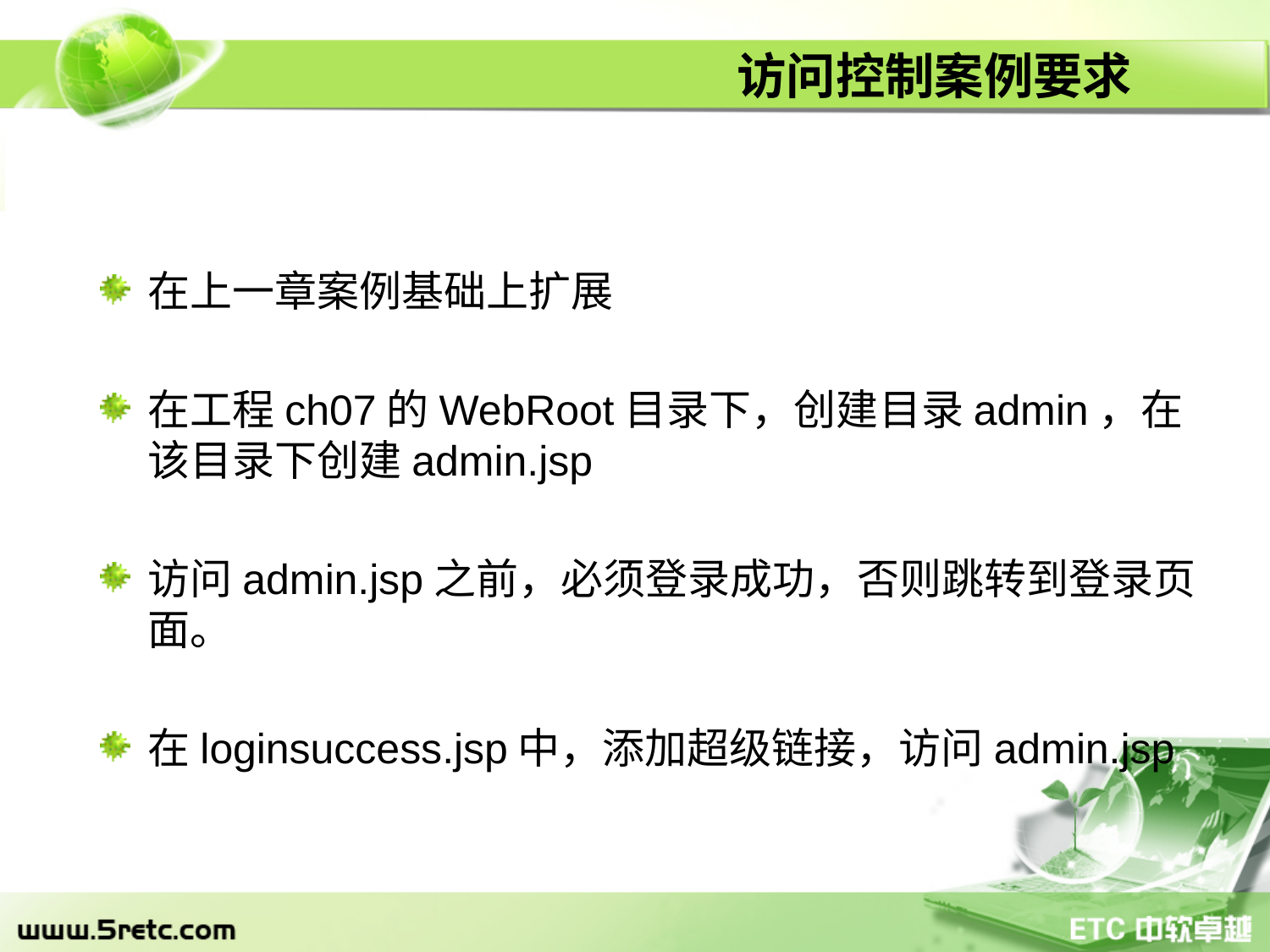

# 访问控制案例要求
在上一章案例基础上扩展

在工程ch07的WebRoot目录下，创建目录admin，在该目录下创建admin.jsp

访问admin.jsp之前，必须登录成功，否则跳转到登录页面。

在loginsuccess.jsp中，添加超级链接，访问admin.jsp